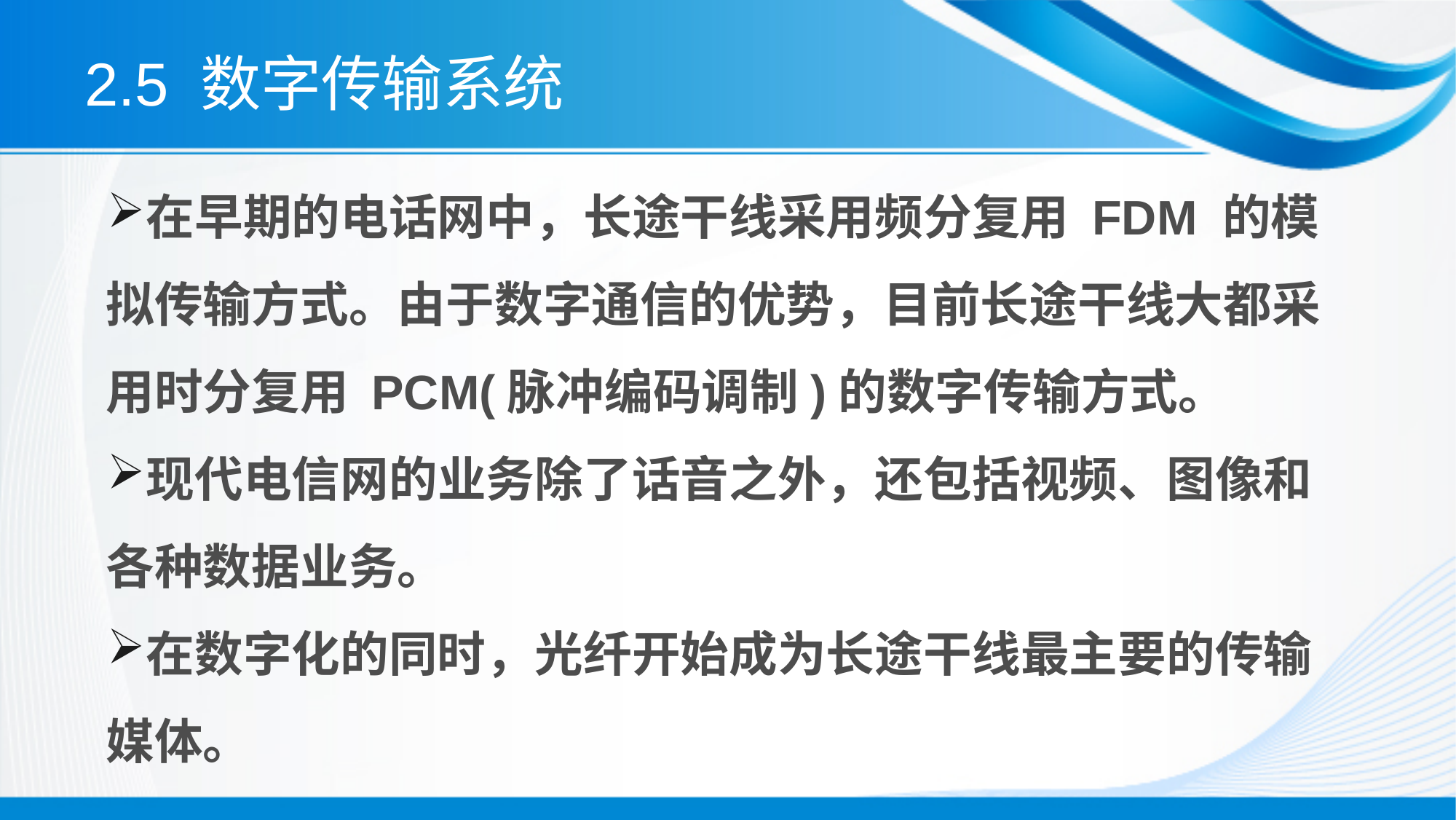

# 2.5 数字传输系统
在早期的电话网中，长途干线采用频分复用 FDM 的模拟传输方式。由于数字通信的优势，目前长途干线大都采用时分复用 PCM(脉冲编码调制)的数字传输方式。
现代电信网的业务除了话音之外，还包括视频、图像和各种数据业务。
在数字化的同时，光纤开始成为长途干线最主要的传输媒体。